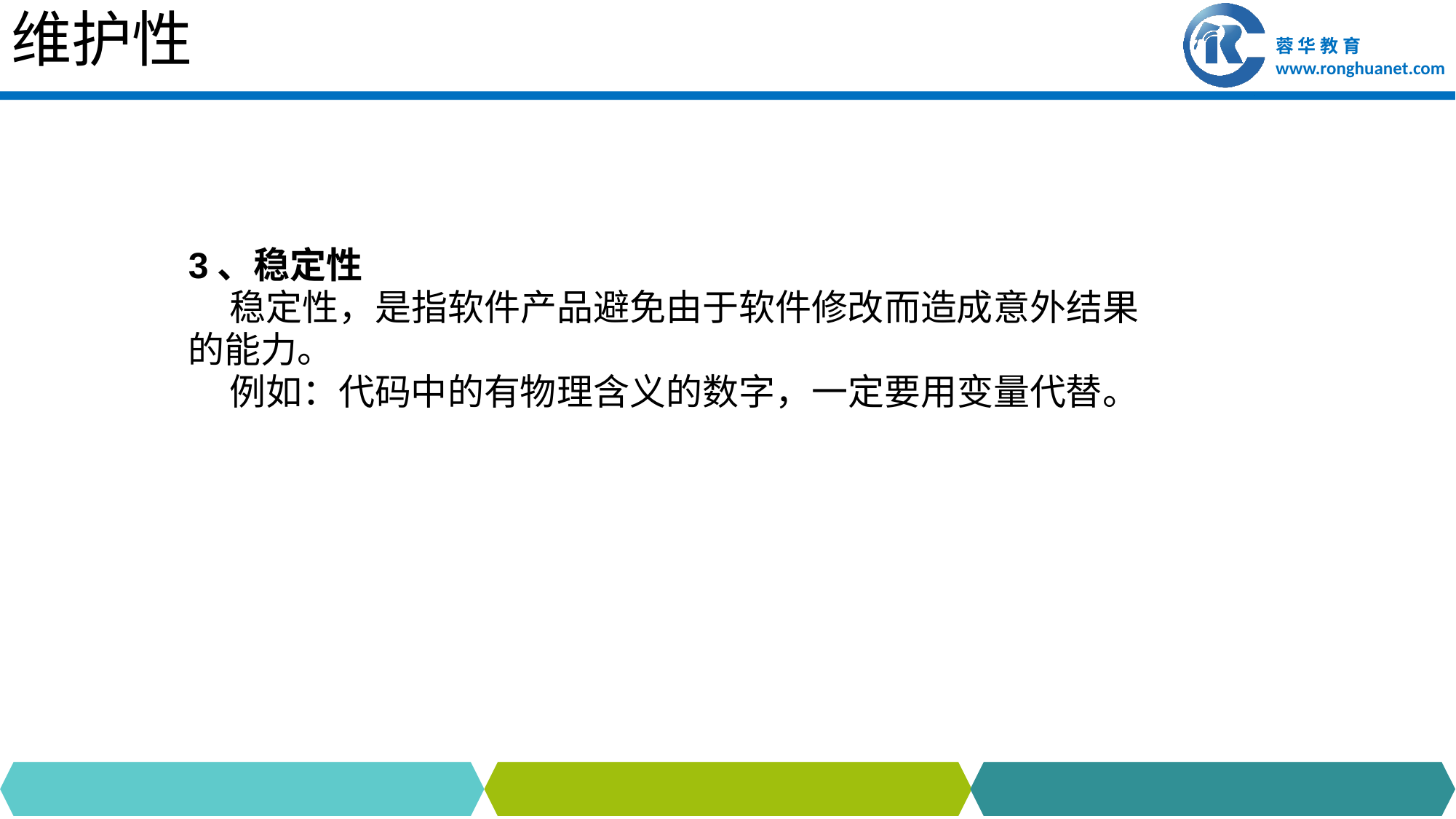

# 维护性

3、稳定性
	稳定性，是指软件产品避免由于软件修改而造成意外结果
的能力。
	例如：代码中的有物理含义的数字，一定要用变量代替。